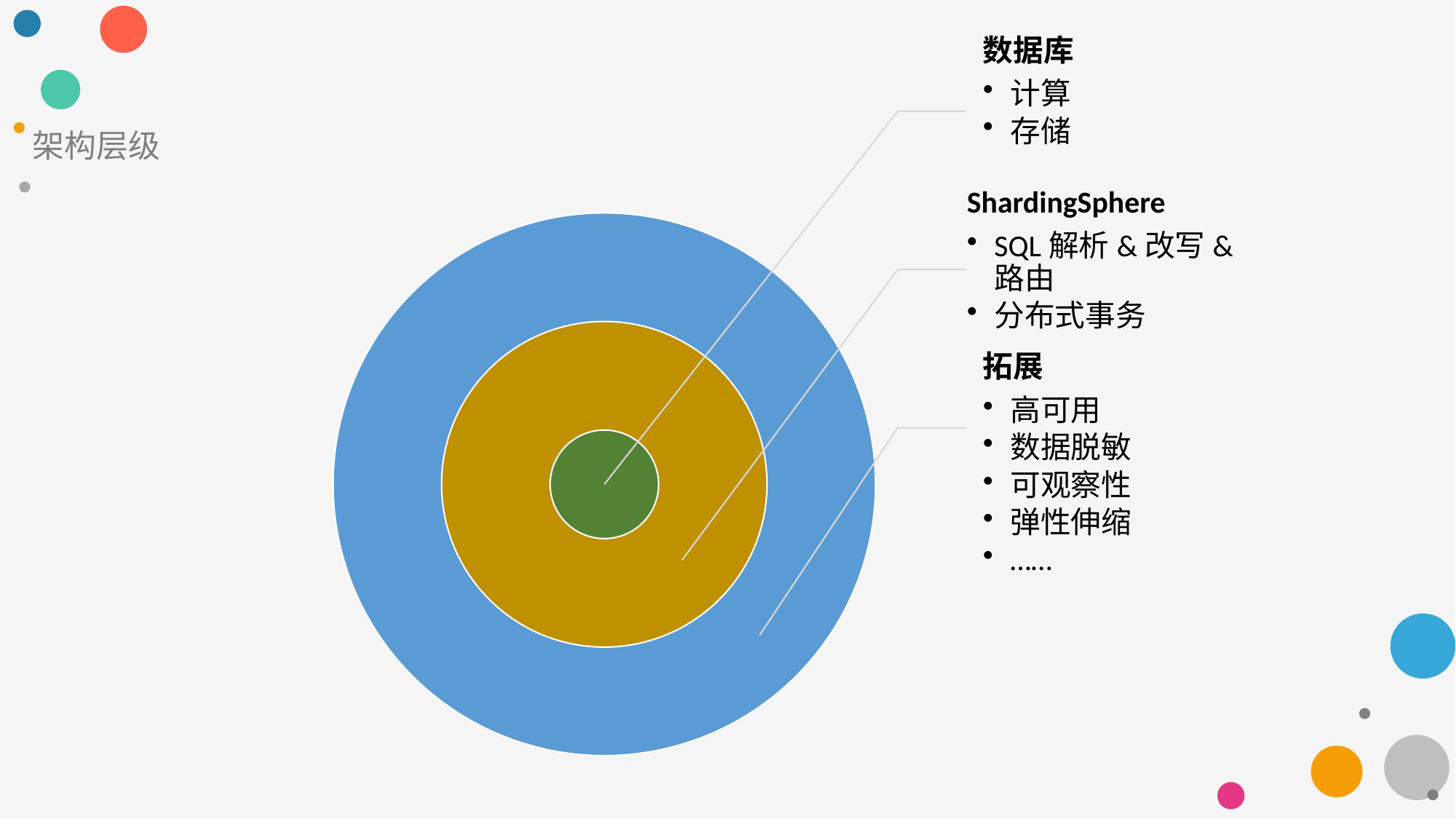

数据库
计算
存储
ShardingSphere
SQL解析&改写&路由
分布式事务
拓展
高可用
数据脱敏
可观察性
弹性伸缩
……
架构层级